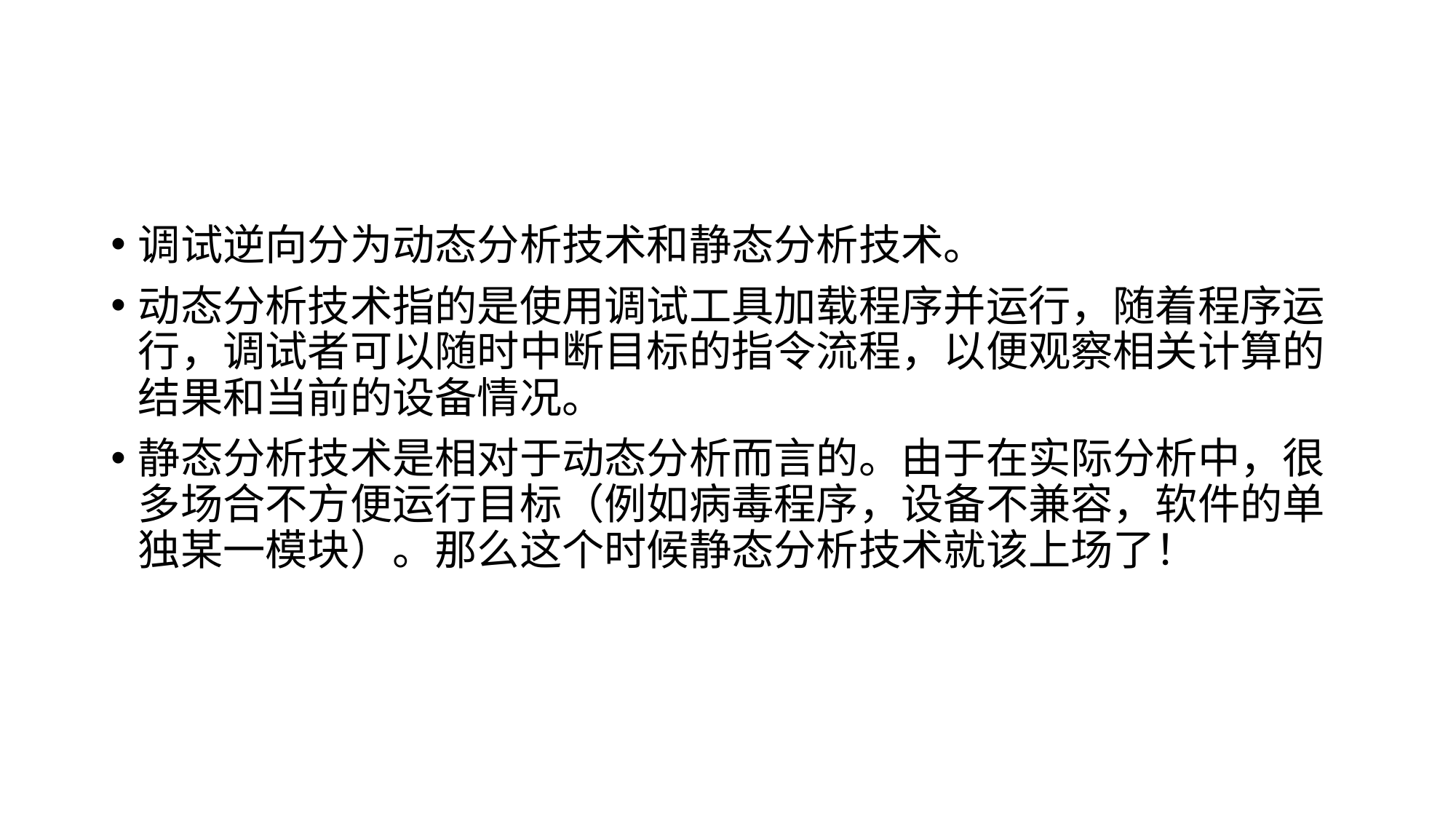

调试逆向分为动态分析技术和静态分析技术。
动态分析技术指的是使用调试工具加载程序并运行，随着程序运行，调试者可以随时中断目标的指令流程，以便观察相关计算的结果和当前的设备情况。
静态分析技术是相对于动态分析而言的。由于在实际分析中，很多场合不方便运行目标（例如病毒程序，设备不兼容，软件的单独某一模块）。那么这个时候静态分析技术就该上场了！